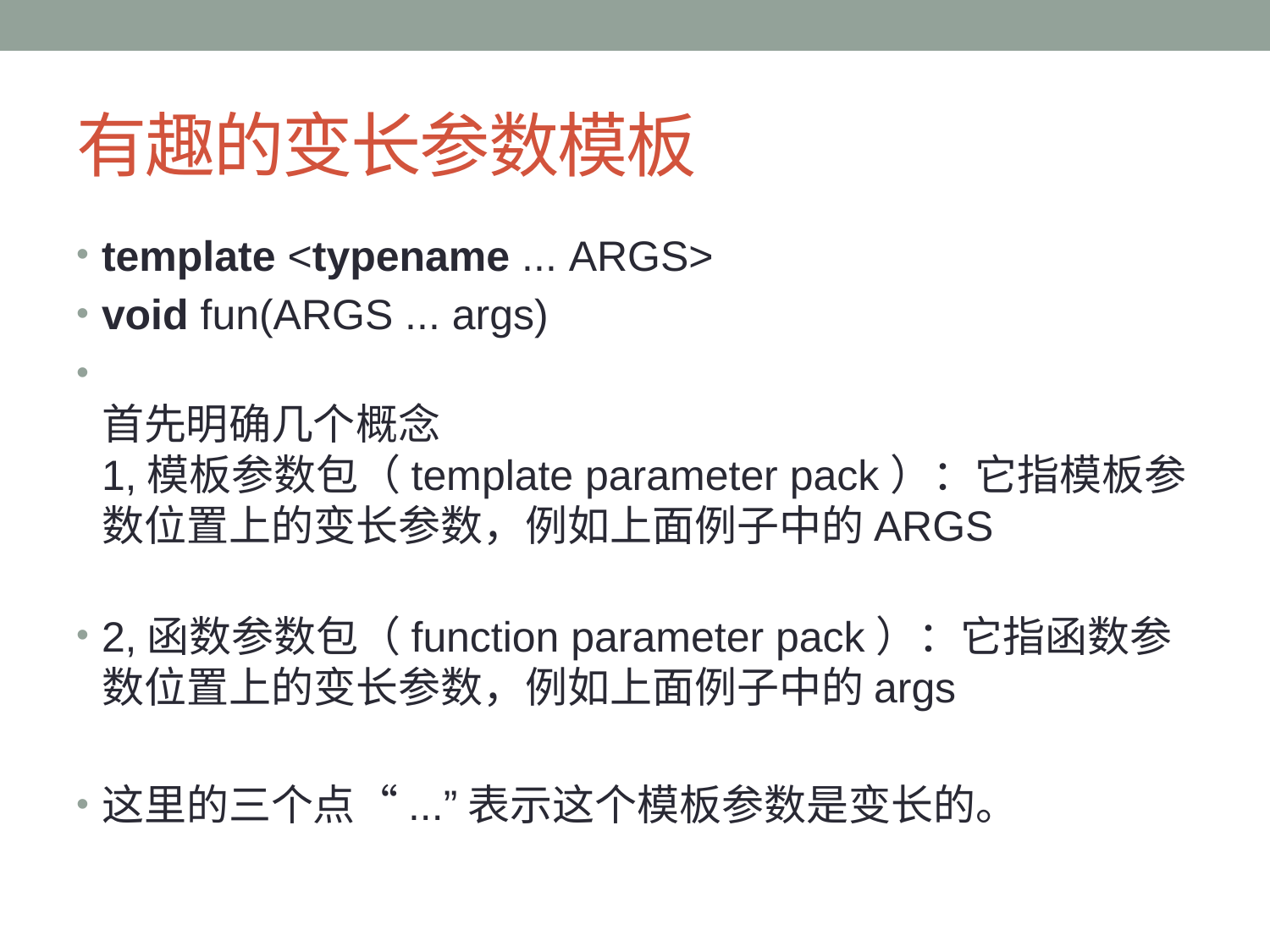

# 有趣的变长参数模板
template <typename ... ARGS>
void fun(ARGS ... args)
首先明确几个概念
1,模板参数包（template parameter pack）：它指模板参数位置上的变长参数，例如上面例子中的ARGS
2,函数参数包（function parameter pack）：它指函数参数位置上的变长参数，例如上面例子中的args

这里的三个点“...”表示这个模板参数是变长的。